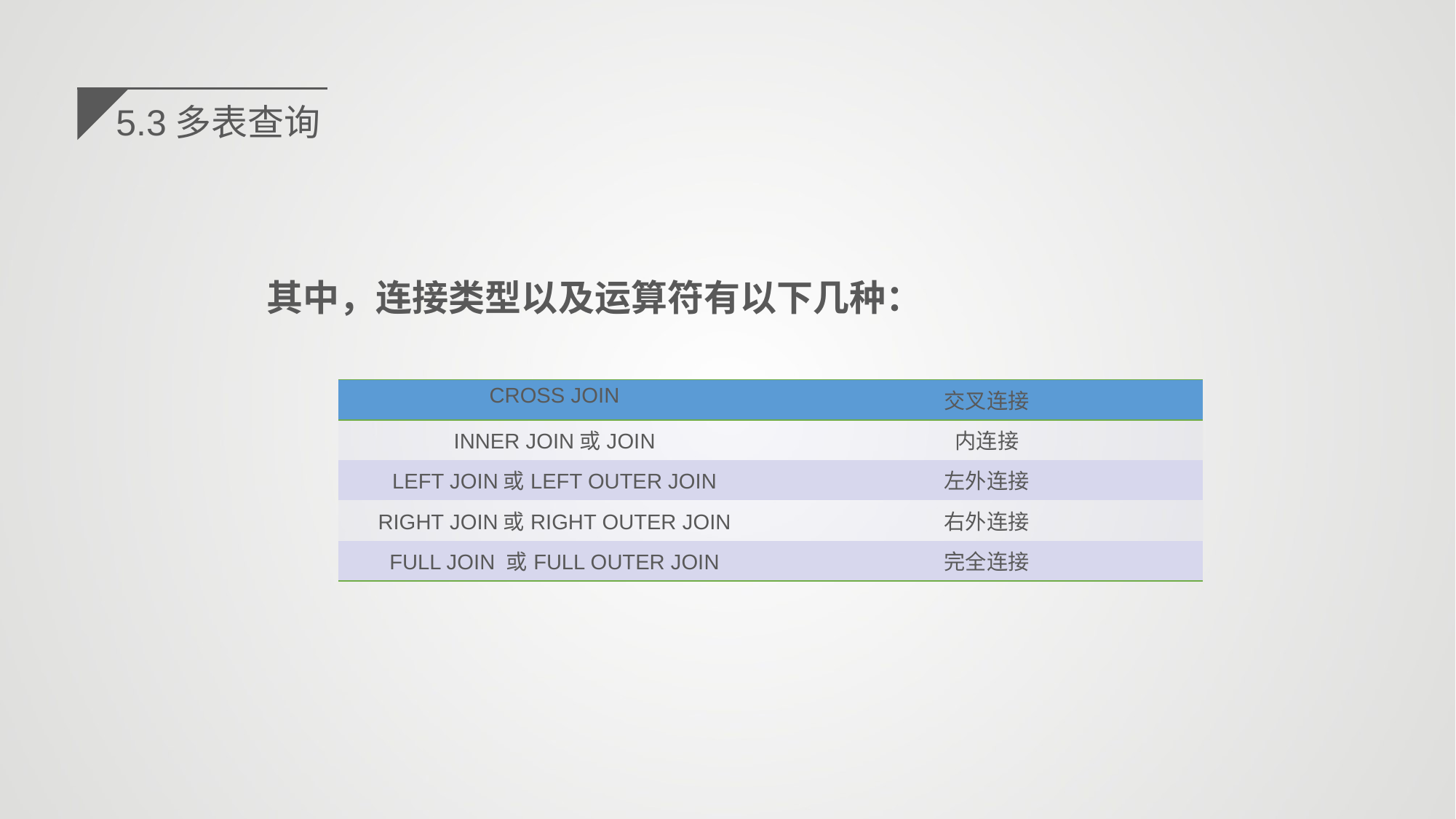

5.3多表查询

其中，连接类型以及运算符有以下几种：
| CROSS JOIN | 交叉连接 |
| --- | --- |
| INNER JOIN或JOIN | 内连接 |
| LEFT JOIN或LEFT OUTER JOIN | 左外连接 |
| RIGHT JOIN或RIGHT OUTER JOIN | 右外连接 |
| FULL JOIN 或FULL OUTER JOIN | 完全连接 |